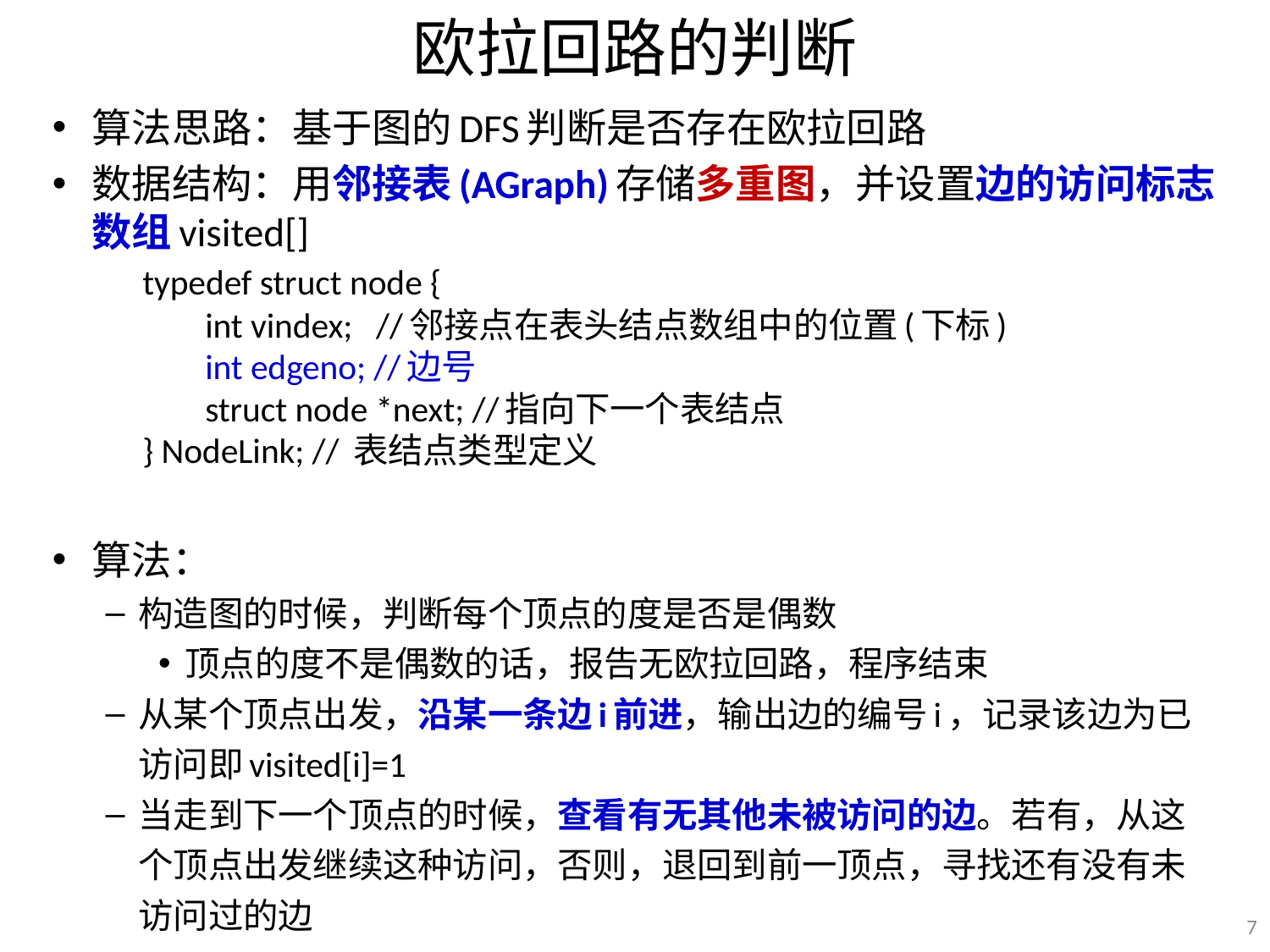

# 欧拉回路的判断
算法思路：基于图的DFS判断是否存在欧拉回路
数据结构：用邻接表(AGraph)存储多重图，并设置边的访问标志数组visited[]
  	typedef struct node {
   	        int vindex;   //邻接点在表头结点数组中的位置(下标)
	        int edgeno; //边号
    	        struct node *next; //指向下一个表结点
  	} NodeLink; // 表结点类型定义

算法：
构造图的时候，判断每个顶点的度是否是偶数
顶点的度不是偶数的话，报告无欧拉回路，程序结束
从某个顶点出发，沿某一条边i前进，输出边的编号i，记录该边为已访问即visited[i]=1
当走到下一个顶点的时候，查看有无其他未被访问的边。若有，从这个顶点出发继续这种访问，否则，退回到前一顶点，寻找还有没有未访问过的边
7